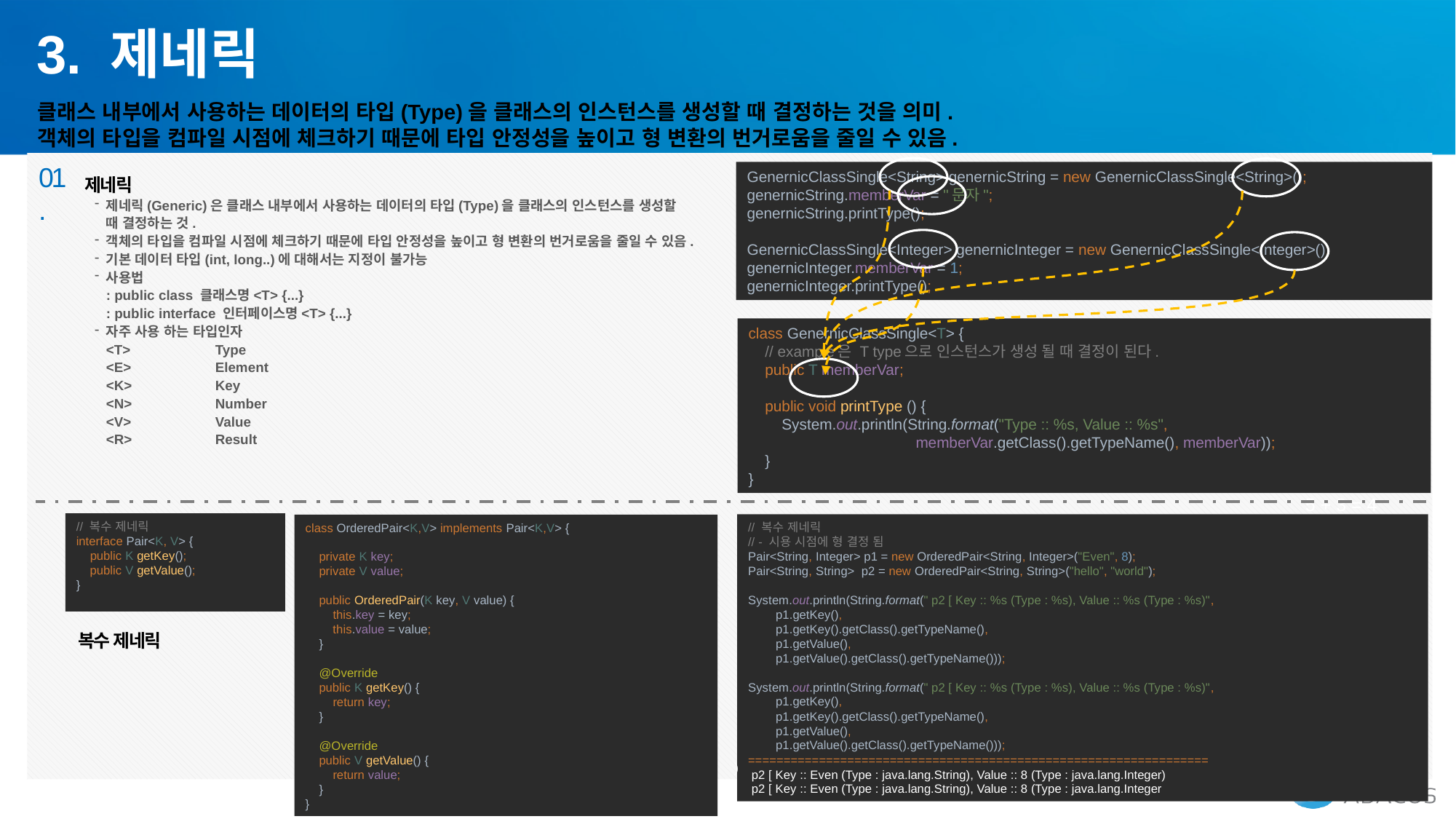

3. 제네릭
클래스 내부에서 사용하는 데이터의 타입(Type)을 클래스의 인스턴스를 생성할 때 결정하는 것을 의미.
객체의 타입을 컴파일 시점에 체크하기 때문에 타입 안정성을 높이고 형 변환의 번거로움을 줄일 수 있음.

01.
제네릭
제네릭(Generic)은 클래스 내부에서 사용하는 데이터의 타입(Type)을 클래스의 인스턴스를 생성할 때 결정하는 것.
객체의 타입을 컴파일 시점에 체크하기 때문에 타입 안정성을 높이고 형 변환의 번거로움을 줄일 수 있음.
기본 데이터 타입(int, long..)에 대해서는 지정이 불가능
사용법
: public class 클래스명<T> {...}
: public interface 인터페이스명<T> {...}
자주 사용 하는 타입인자
<T>	Type
<E>	Element
<K>	Key
<N>	Number
<V>	Value
<R>	Result

GenernicClassSingle<String> genernicString = new GenernicClassSingle<String>();
genernicString.memberVar = "문자";
genernicString.printType();
GenernicClassSingle<Integer> genernicInteger = new GenernicClassSingle<Integer>();
genernicInteger.memberVar = 1;
genernicInteger.printType();

class GenernicClassSingle<T> {
    // example은 T type으로 인스턴스가 생성 될 때 결정이 된다.
    public T memberVar;
    public void printType () {
        System.out.println(String.format("Type :: %s, Value :: %s",
                                        memberVar.getClass().getTypeName(), memberVar));
    }
}

5 + 3 = 4
5 + 3 = 0
// 복수 제네릭
// - 시용 시점에 형 결정 됨
Pair<String, Integer> p1 = new OrderedPair<String, Integer>("Even", 8);
Pair<String, String>  p2 = new OrderedPair<String, String>("hello", "world");
System.out.println(String.format(" p2 [ Key :: %s (Type : %s), Value :: %s (Type : %s)",
        p1.getKey(),
        p1.getKey().getClass().getTypeName(),
        p1.getValue(),
        p1.getValue().getClass().getTypeName()));
System.out.println(String.format(" p2 [ Key :: %s (Type : %s), Value :: %s (Type : %s)",
        p1.getKey(),
        p1.getKey().getClass().getTypeName(),
        p1.getValue(),
        p1.getValue().getClass().getTypeName()));
=================================================================
 p2 [ Key :: Even (Type : java.lang.String), Value :: 8 (Type : java.lang.Integer)
 p2 [ Key :: Even (Type : java.lang.String), Value :: 8 (Type : java.lang.Integer
// 복수 제네릭
interface Pair<K, V> {
    public K getKey();
    public V getValue();
}
class OrderedPair<K,V> implements Pair<K,V> {
    private K key;
    private V value;
    public OrderedPair(K key, V value) {
        this.key = key;
        this.value = value;
    }
    @Override
    public K getKey() {
        return key;
    }
    @Override
    public V getValue() {
        return value;
    }
}
복수 제네릭
)